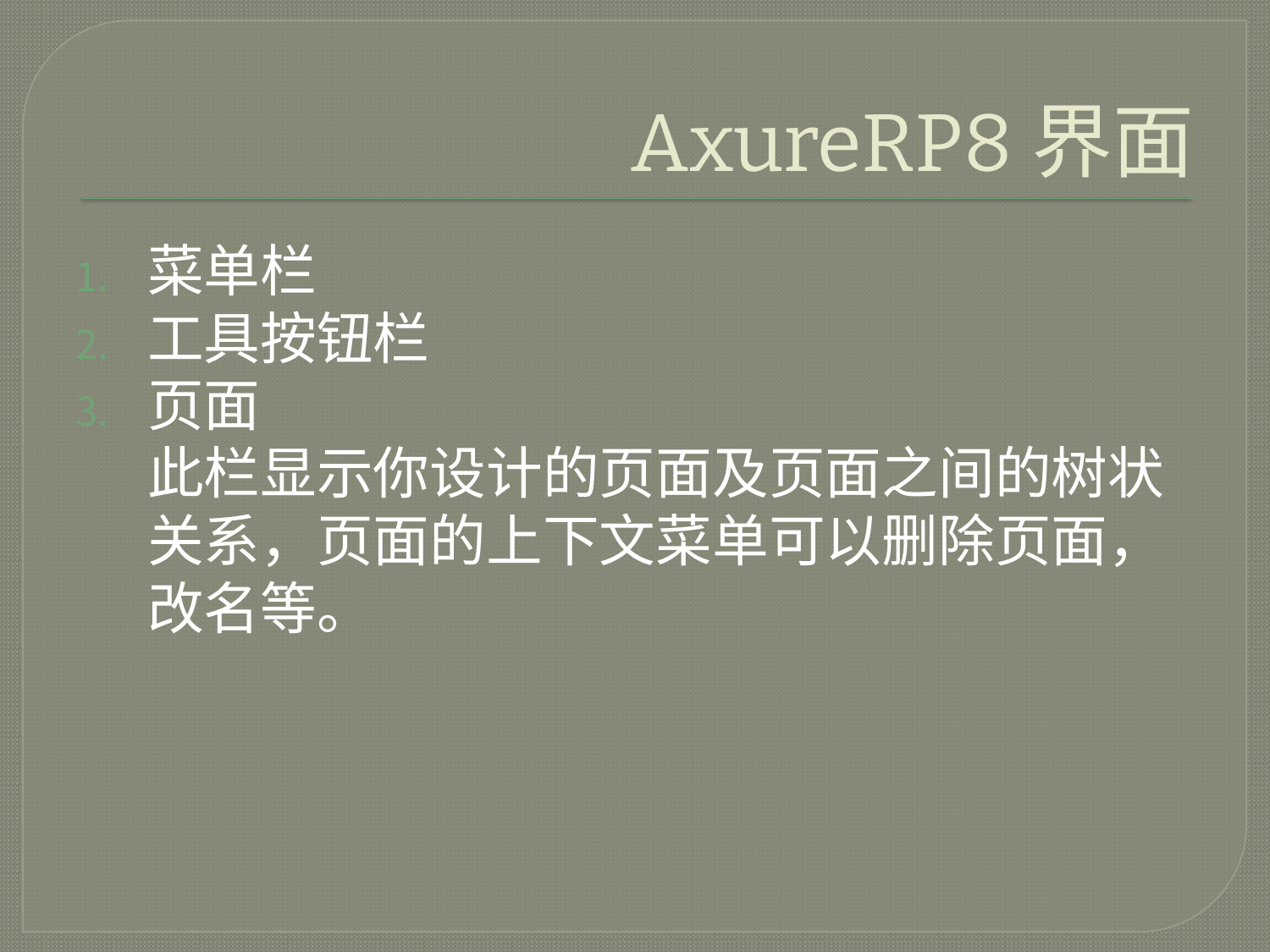

# AxureRP8界面
菜单栏
工具按钮栏
页面
	此栏显示你设计的页面及页面之间的树状关系，页面的上下文菜单可以删除页面，改名等。